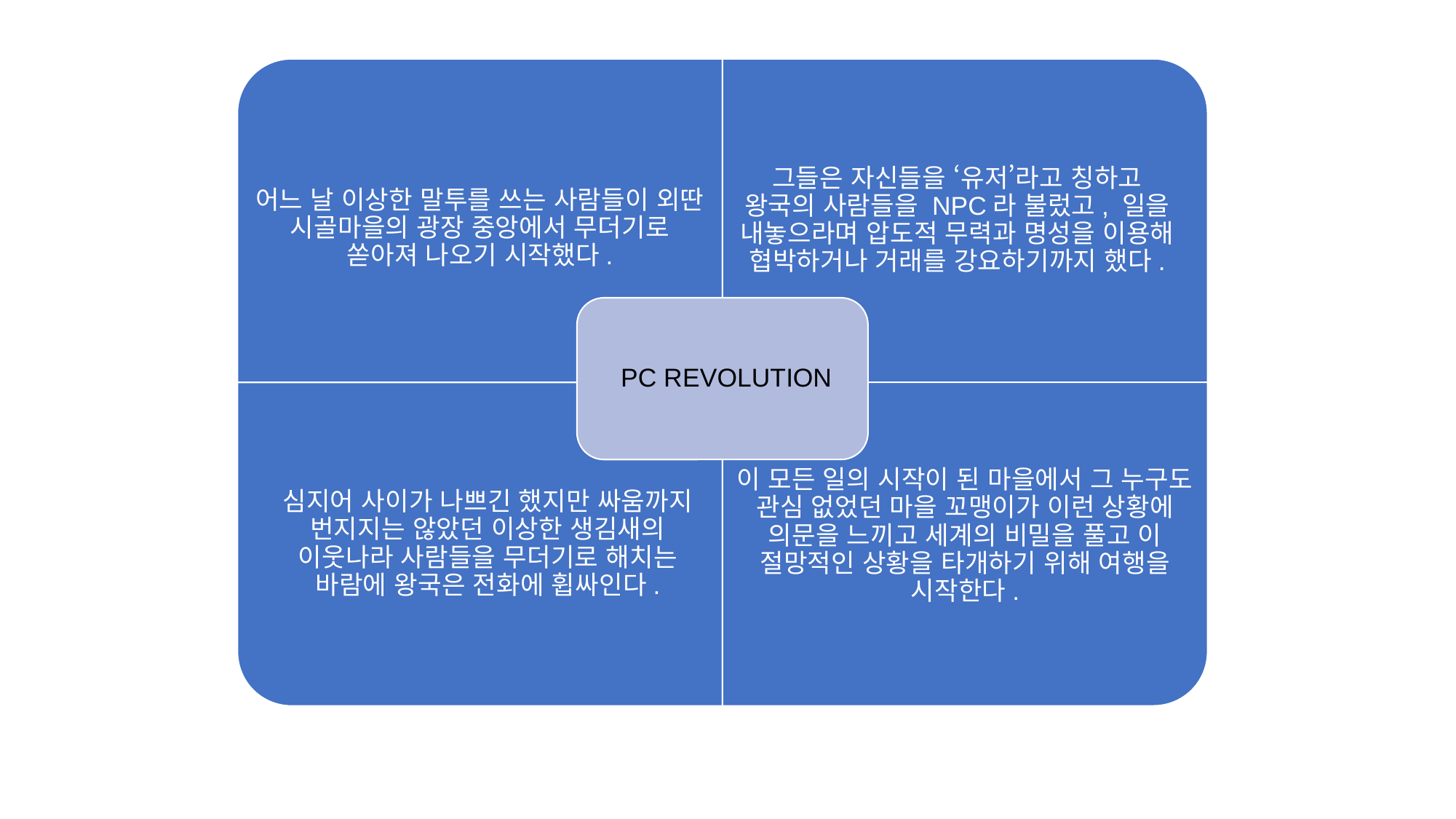

어느 날 이상한 말투를 쓰는 사람들이 외딴 시골마을의 광장 중앙에서 무더기로 쏟아져 나오기 시작했다.
그들은 자신들을 ‘유저’라고 칭하고 왕국의 사람들을 NPC라 불렀고, 일을 내놓으라며 압도적 무력과 명성을 이용해 협박하거나 거래를 강요하기까지 했다.
심지어 사이가 나쁘긴 했지만 싸움까지 번지지는 않았던 이상한 생김새의 이웃나라 사람들을 무더기로 해치는 바람에 왕국은 전화에 휩싸인다.
이 모든 일의 시작이 된 마을에서 그 누구도 관심 없었던 마을 꼬맹이가 이런 상황에 의문을 느끼고 세계의 비밀을 풀고 이 절망적인 상황을 타개하기 위해 여행을 시작한다.
PC REVOLUTION